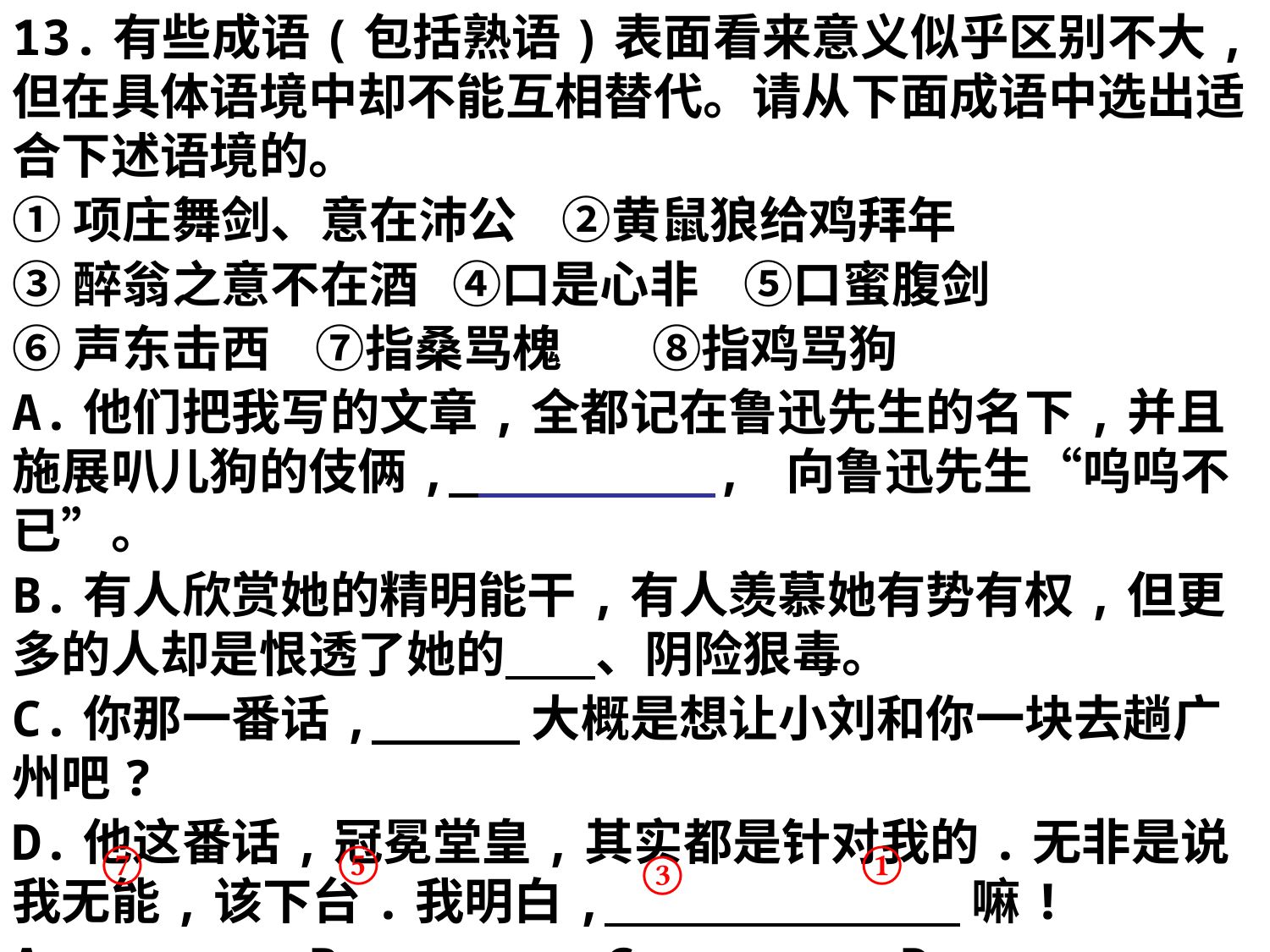

13.有些成语(包括熟语)表面看来意义似乎区别不大,但在具体语境中却不能互相替代。请从下面成语中选出适合下述语境的。
①项庄舞剑、意在沛公    ②黄鼠狼给鸡拜年
③醉翁之意不在酒   ④口是心非    ⑤口蜜腹剑
⑥声东击西    ⑦指桑骂槐        ⑧指鸡骂狗
A.他们把我写的文章,全都记在鲁迅先生的名下,并且施展叭儿狗的伎俩,         , 向鲁迅先生“呜呜不已”。
B.有人欣赏她的精明能干,有人羡慕她有势有权,但更多的人却是恨透了她的        、阴险狠毒。
C.你那一番话,     大概是想让小刘和你一块去趟广州吧?
D.他这番话,冠冕堂皇,其实都是针对我的.无非是说我无能,该下台.我明白,            嘛!
A        ;B        ;C        ;D        。
⑦
⑤
①
③